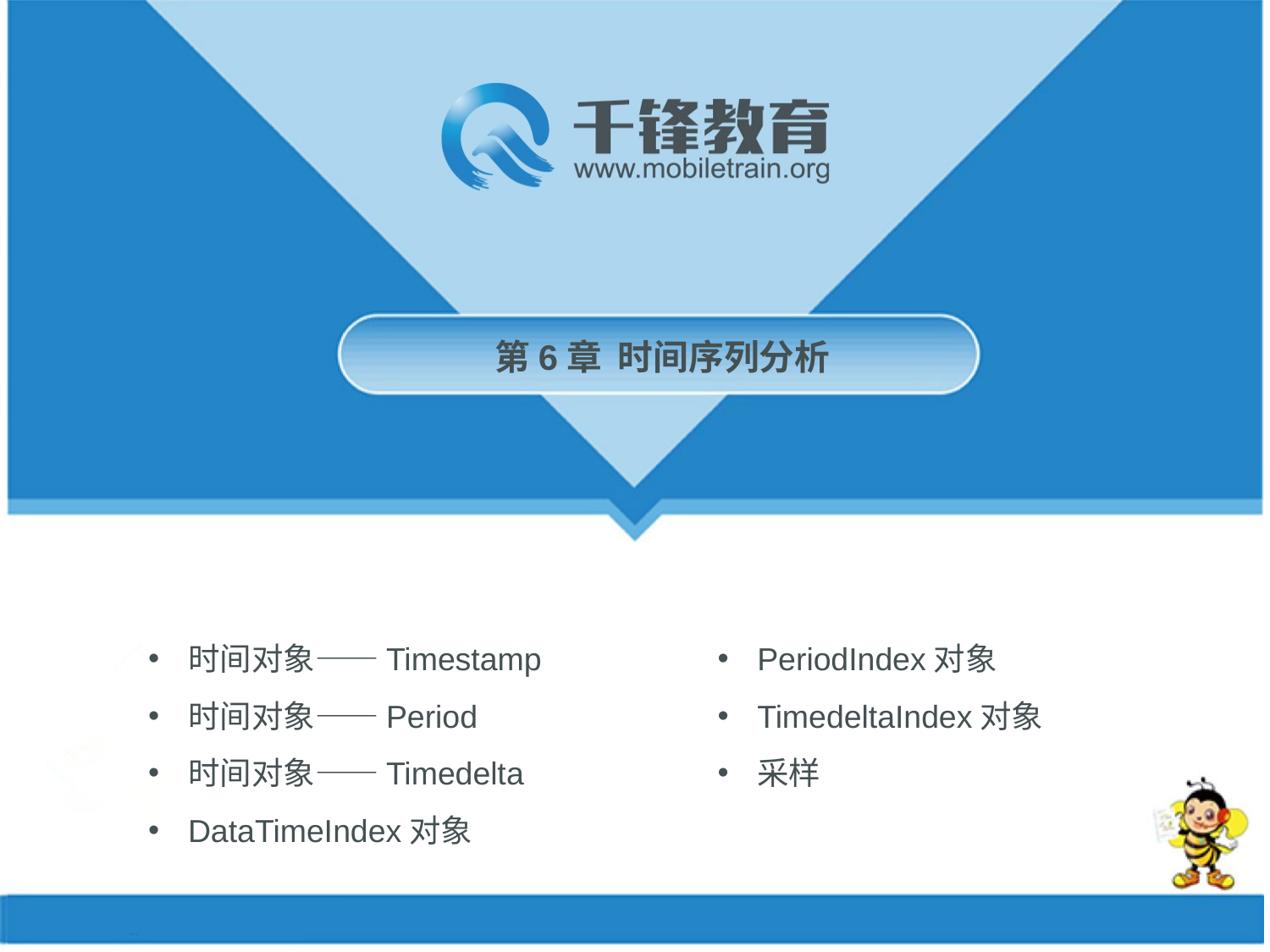

第6章  时间序列分析
时间对象——Timestamp
时间对象——Period
时间对象——Timedelta
DataTimeIndex对象
PeriodIndex对象
TimedeltaIndex对象
采样